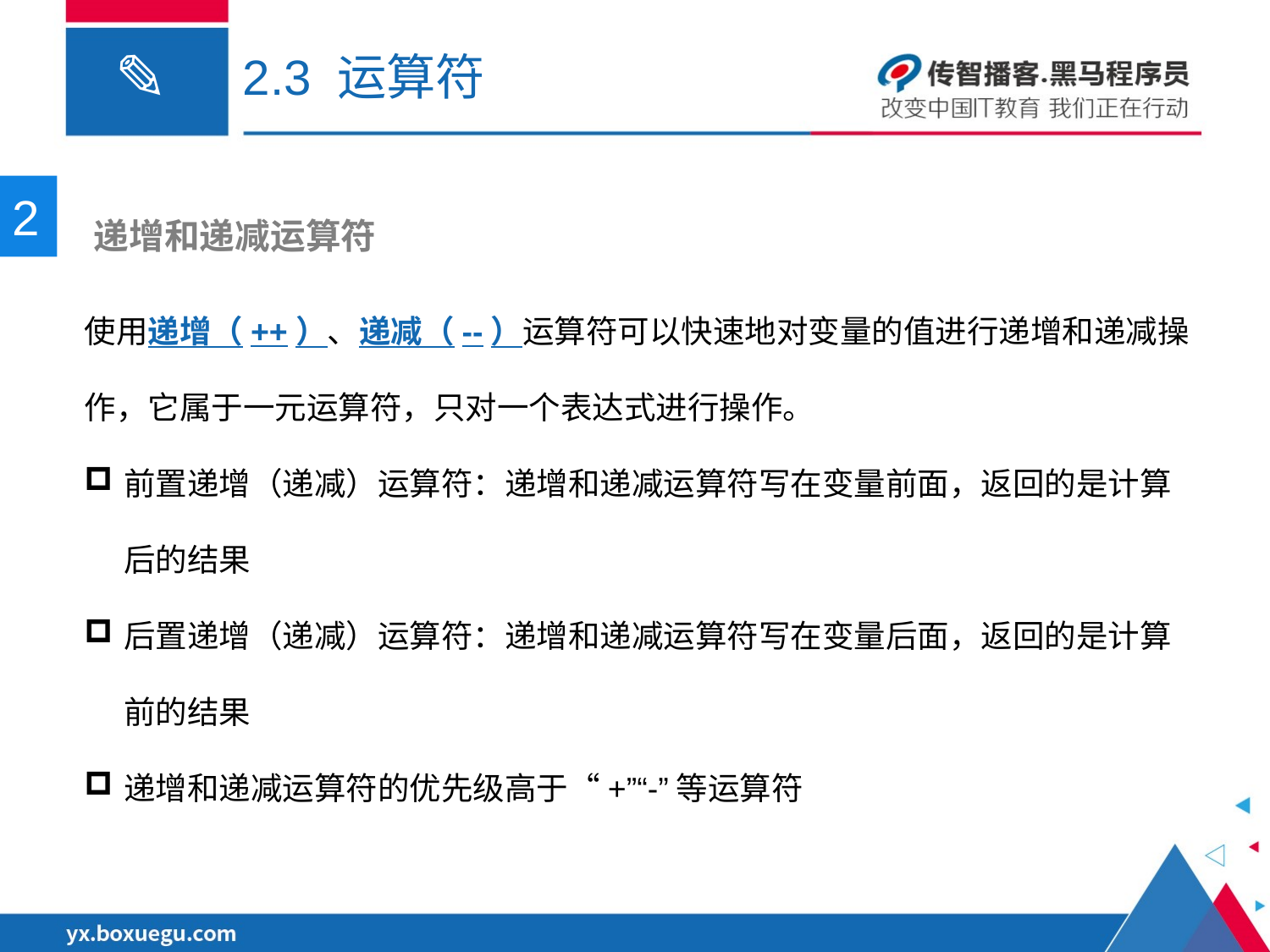

# 2.3 运算符

2
  递增和递减运算符
使用递增（++）、递减（--）运算符可以快速地对变量的值进行递增和递减操作，它属于一元运算符，只对一个表达式进行操作。
前置递增（递减）运算符：递增和递减运算符写在变量前面，返回的是计算后的结果
后置递增（递减）运算符：递增和递减运算符写在变量后面，返回的是计算前的结果
递增和递减运算符的优先级高于“+”“-”等运算符